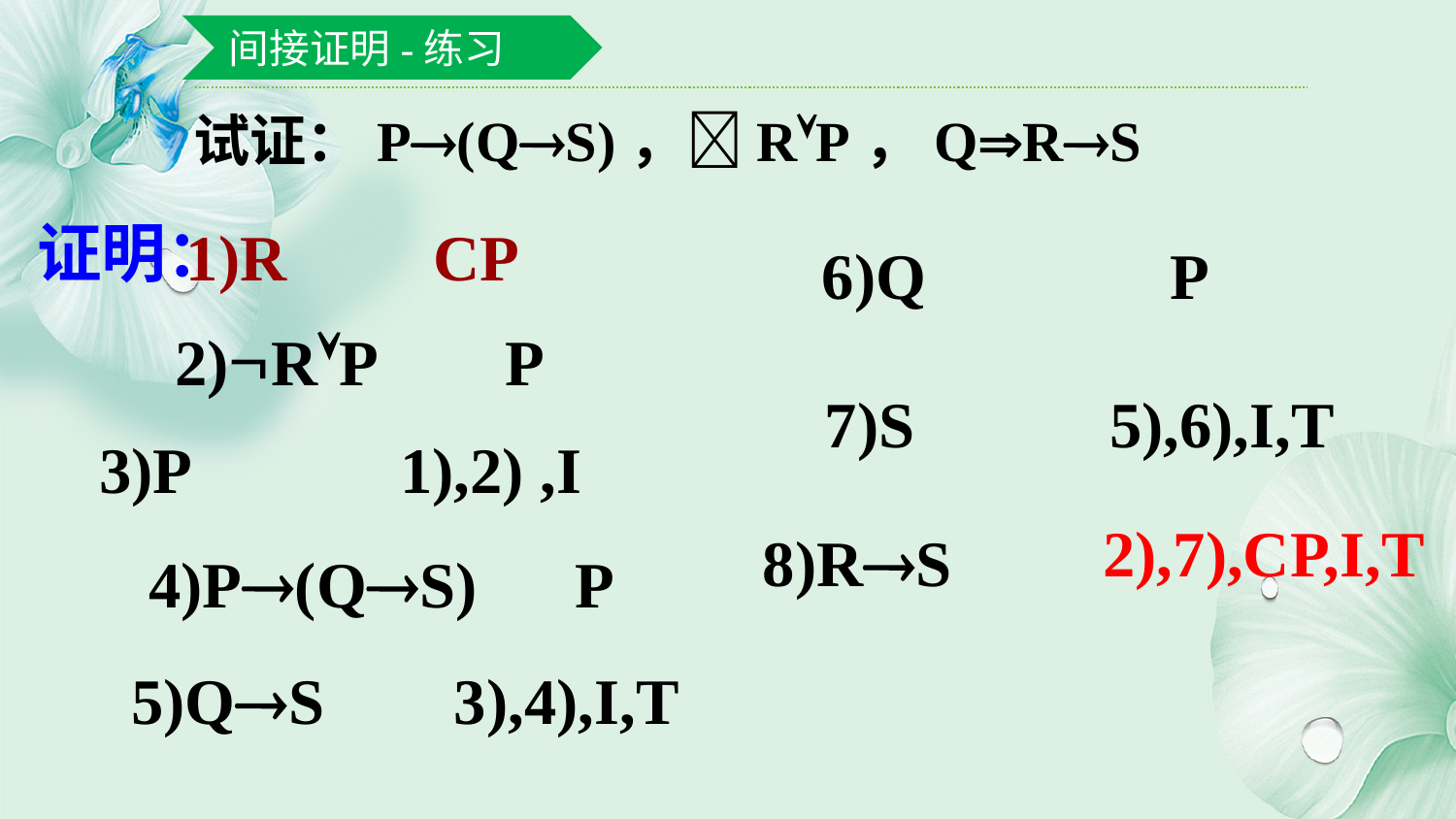

间接证明-练习
试证：P→(Q→S)，¬R∨P，Q⇒R→S
证明：
1)R         CP
6)Q               P
2)¬R∨P        P
7)S            5),6),I,T
3)P             1),2) ,I
2),7),CP,I,T
8)R→S
4)P→(Q→S)      P
5)Q→S        3),4),I,T